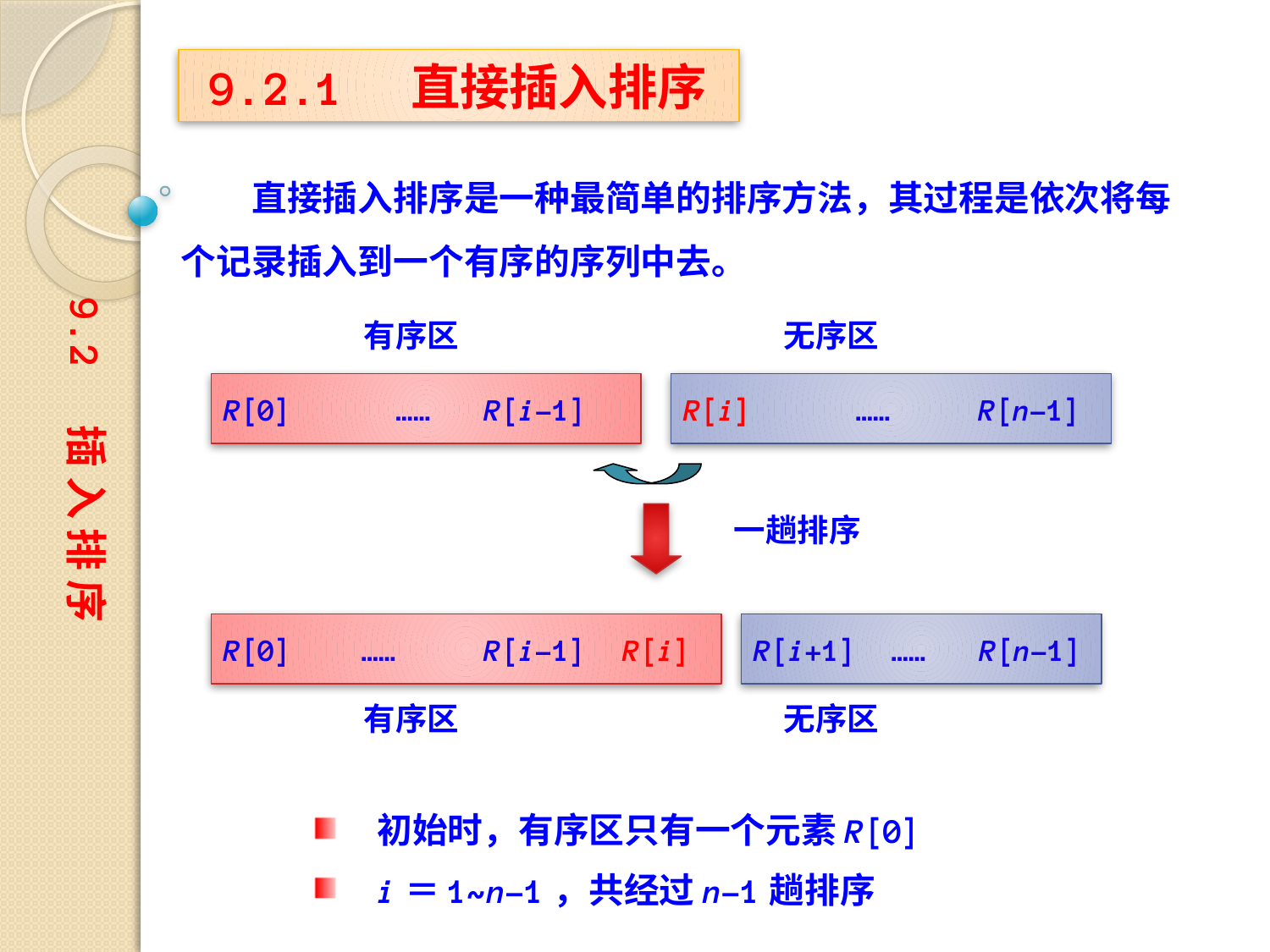

9.2.1  直接插入排序
　　直接插入排序是一种最简单的排序方法，其过程是依次将每个记录插入到一个有序的序列中去。
9.2  插 入 排 序
有序区
无序区

R[0]      ……   R[i-1]
R[i]      ……     R[n-1]

一趟排序
R[0]    ……     R[i-1]  R[i]
R[i+1]  ……   R[n-1]
有序区
无序区
初始时，有序区只有一个元素R[0]
i＝1~n-1，共经过n-1趟排序